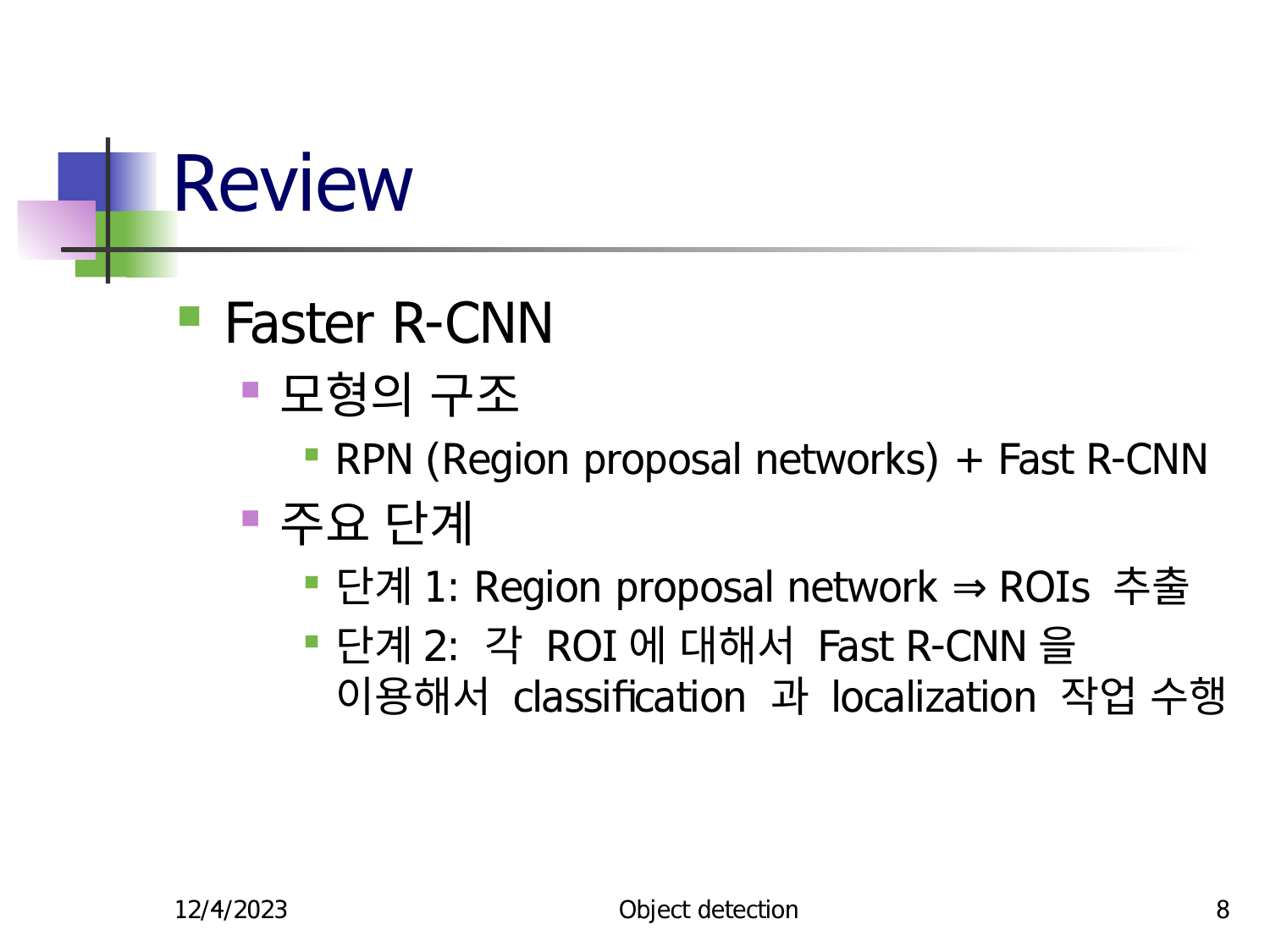

# Review
Faster R-CNN
모형의 구조
RPN (Region proposal networks) + Fast R-CNN
주요 단계
단계1: Region proposal network ⇒ ROIs 추출
단계2: 각 ROI에 대해서 Fast R-CNN을 이용해서 classification 과 localization 작업 수행

12/4/2023
Object detection
8